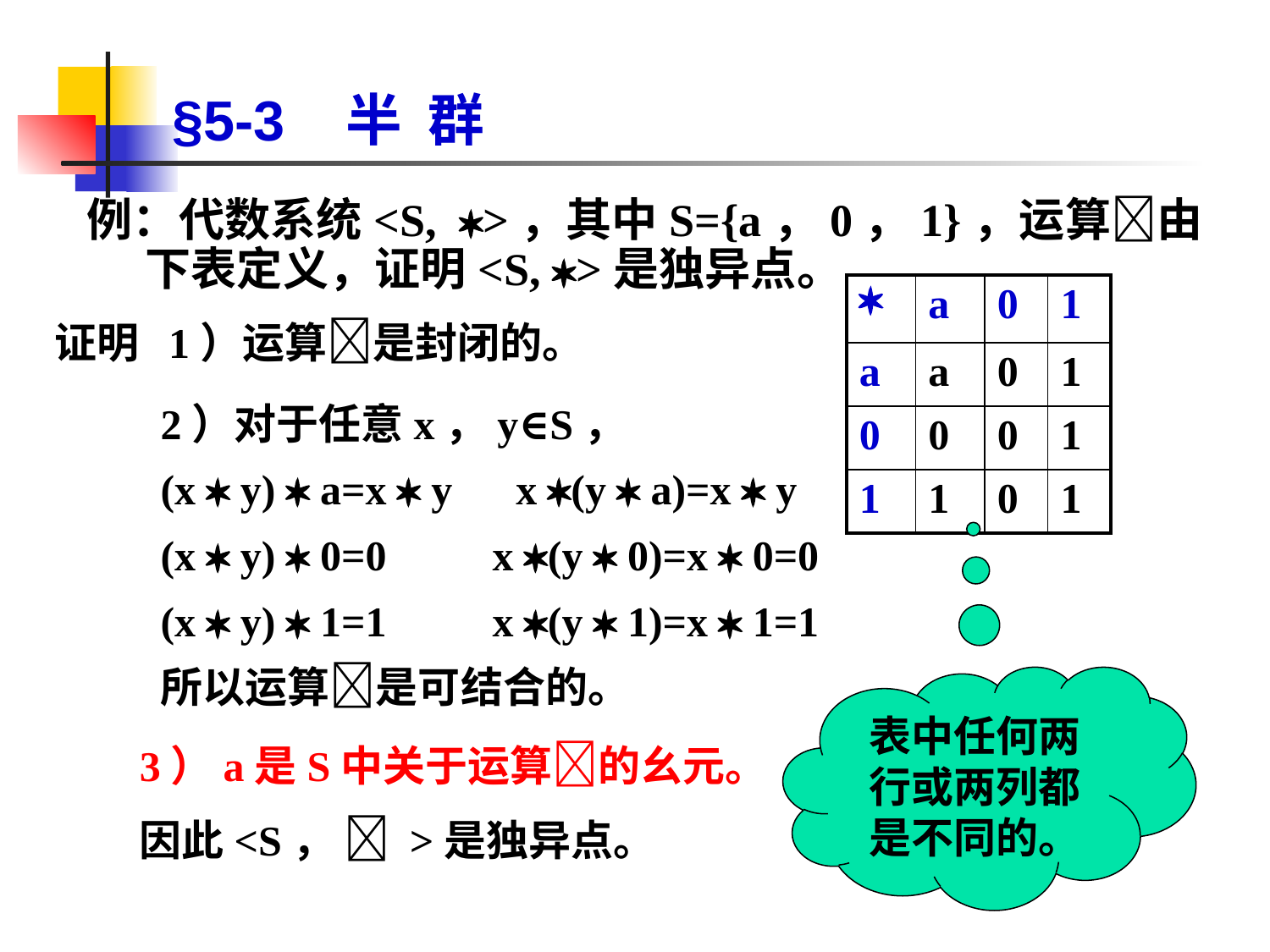

# §5-3   半  群
 例：代数系统<S,  ∗>，其中S={a，0，1}，运算∗由下表定义，证明<S, ∗>是独异点。
| ∗ | a | 0 | 1 |
| --- | --- | --- | --- |
| a | a | 0 | 1 |
| 0 | 0 | 0 | 1 |
| 1 | 1 | 0 | 1 |
证明  1）运算∗是封闭的。
2）对于任意x，y∈S，
(x ∗ y) ∗ a=x ∗ y      x ∗(y ∗ a)=x ∗ y
(x ∗ y) ∗ 0=0          x ∗(y ∗ 0)=x ∗ 0=0
(x ∗ y) ∗ 1=1          x ∗(y ∗ 1)=x ∗ 1=1
所以运算∗是可结合的。
表中任何两行或两列都是不同的。
3）a是S中关于运算∗的幺元。
因此<S， ∗ >是独异点。
12